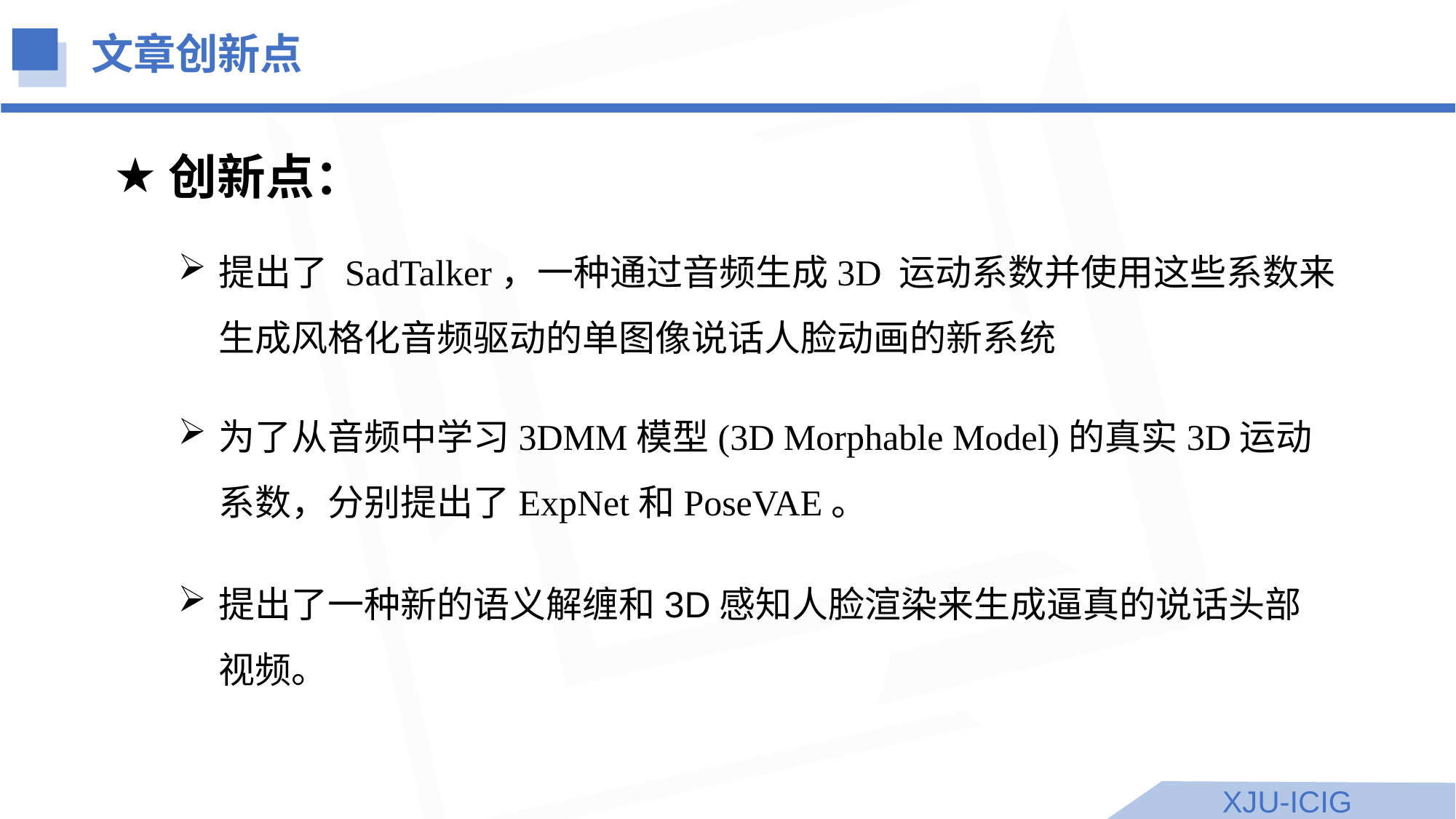

文章创新点

创新点：
提出了 SadTalker，一种通过音频生成3D 运动系数并使用这些系数来生成风格化音频驱动的单图像说话人脸动画的新系统
为了从音频中学习3DMM模型(3D Morphable Model)的真实3D运动系数，分别提出了ExpNet和PoseVAE。
提出了一种新的语义解缠和3D感知人脸渲染来生成逼真的说话头部视频。
XJU-ICIG